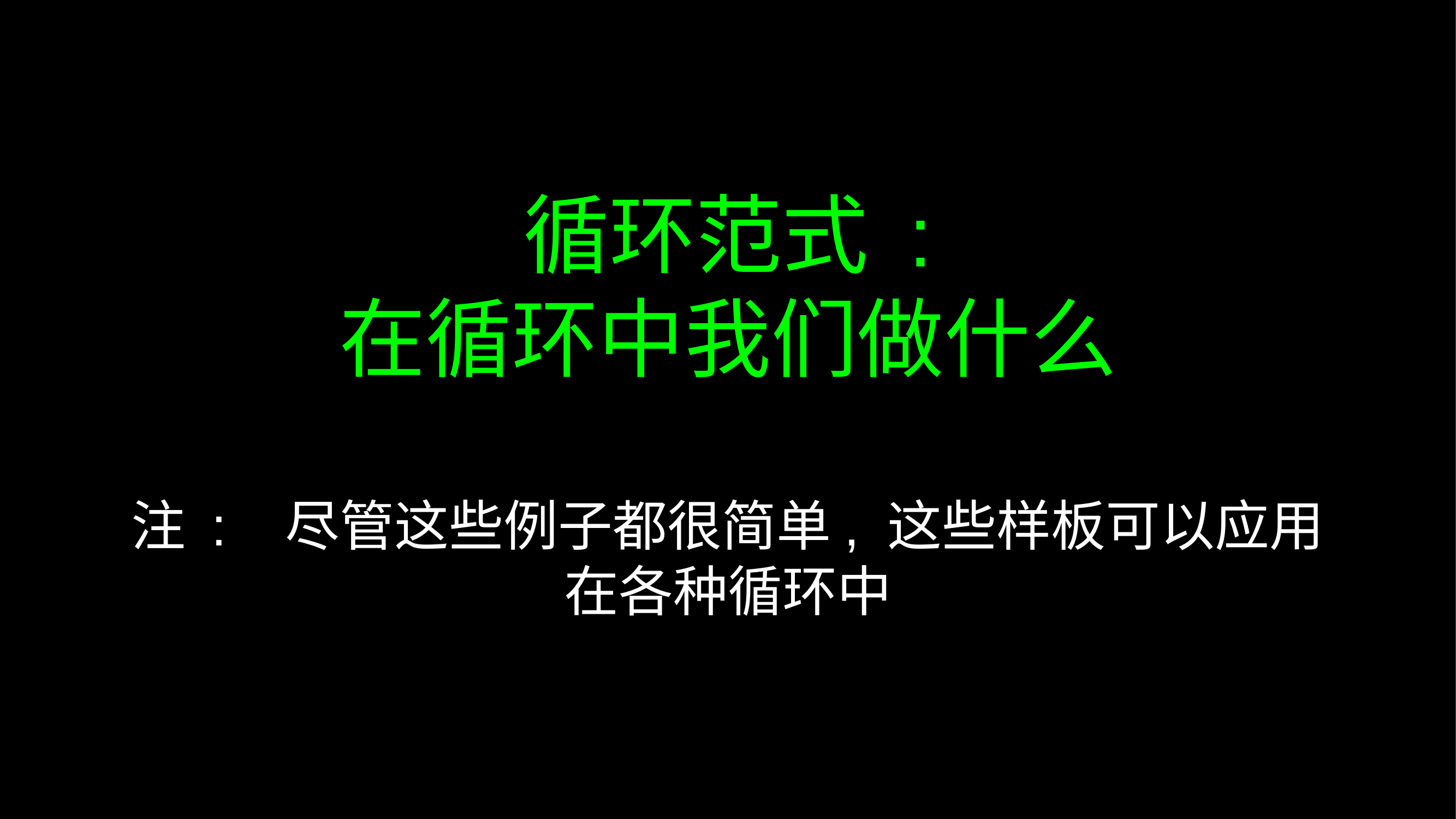

# 循环范式 : 在循环中我们做什么
注 :   尽管这些例子都很简单, 这些样板可以应用在各种循环中